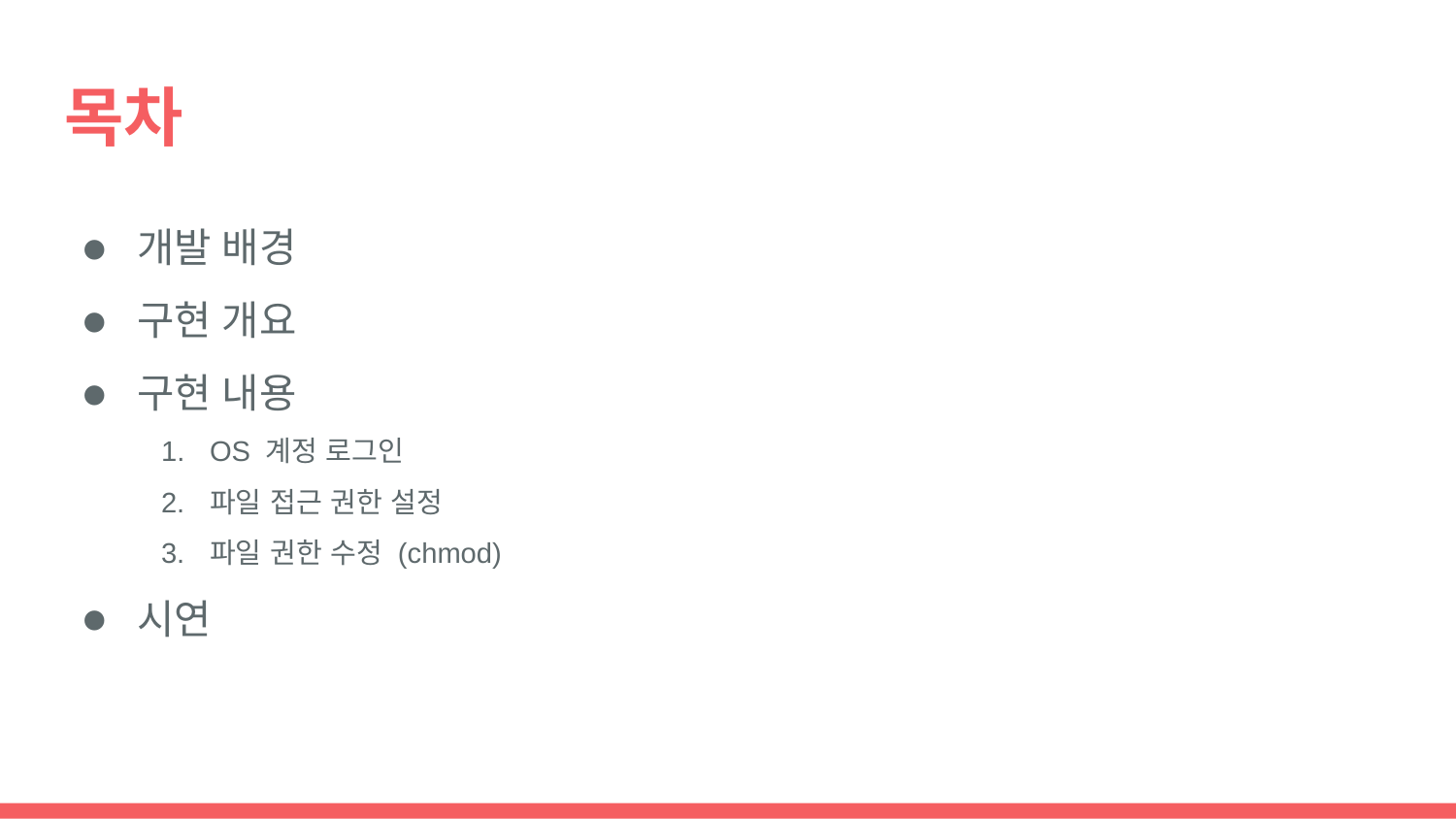

# 목차

개발 배경
구현 개요
구현 내용
OS 계정 로그인
파일 접근 권한 설정
파일 권한 수정 (chmod)
시연